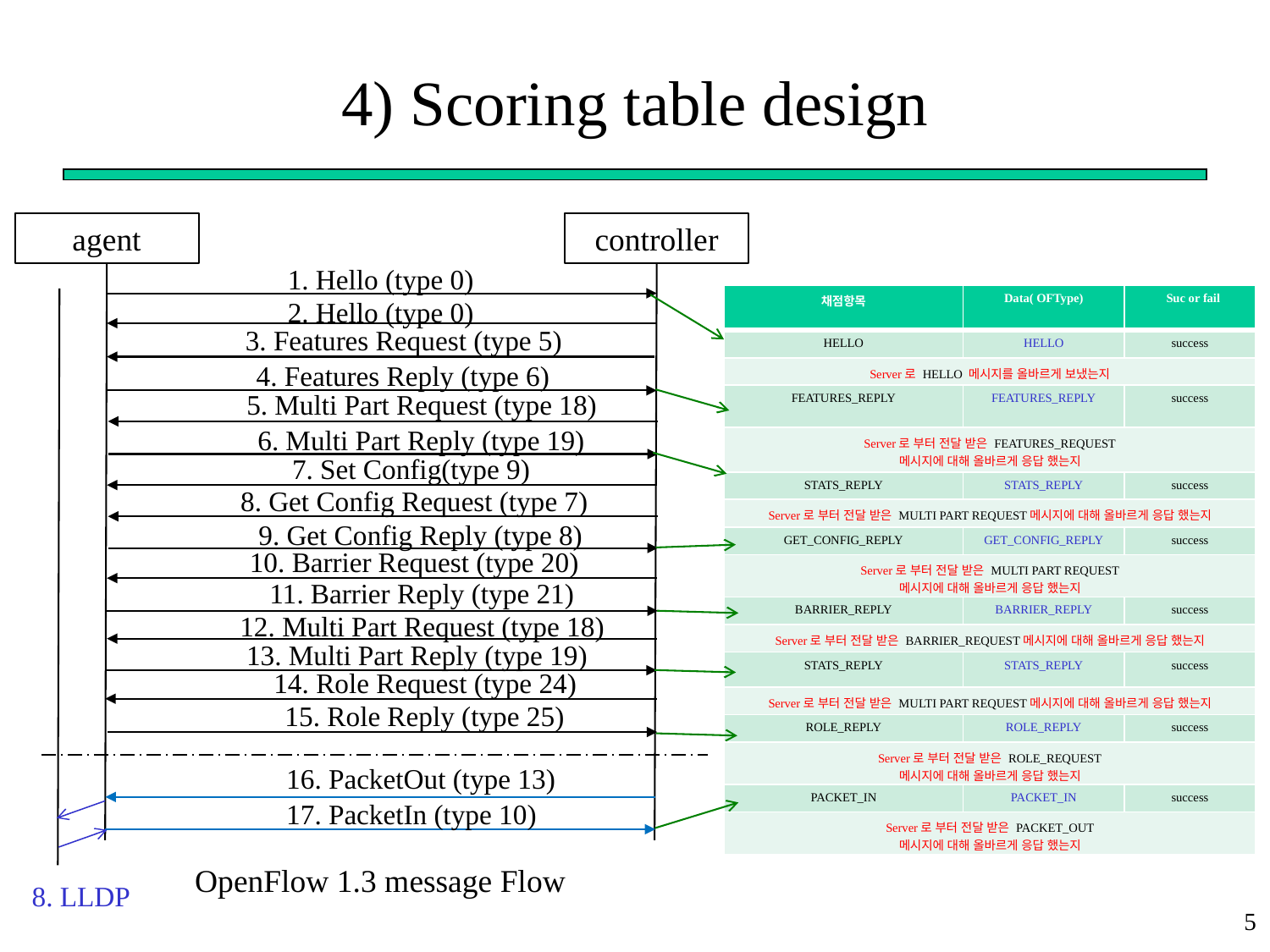

# 4) Scoring table design
agent
controller
1. Hello (type 0)
2. Hello (type 0)
3. Features Request (type 5)
4. Features Reply (type 6)
5. Multi Part Request (type 18)
6. Multi Part Reply (type 19)
7. Set Config(type 9)
8. Get Config Request (type 7)
9. Get Config Reply (type 8)
10. Barrier Request (type 20)
11. Barrier Reply (type 21)
12. Multi Part Request (type 18)
13. Multi Part Reply (type 19)
14. Role Request (type 24)
15. Role Reply (type 25)
16. PacketOut (type 13)
17. PacketIn (type 10)
OpenFlow 1.3 message Flow
8. LLDP
| 채점항목 | Data( OFType) | Suc or fail |
| --- | --- | --- |
| HELLO | HELLO | success |
| Server로 HELLO 메시지를 올바르게 보냈는지 |  |  |
| FEATURES\_REPLY | FEATURES\_REPLY | success |
| Server로 부터 전달 받은 FEATURES\_REQUEST 메시지에 대해 올바르게 응답 했는지 |  |  |
| STATS\_REPLY | STATS\_REPLY | success |
| Server로 부터 전달 받은 MULTI PART REQUEST메시지에 대해 올바르게 응답 했는지 |  |  |
| GET\_CONFIG\_REPLY | GET\_CONFIG\_REPLY | success |
| Server로 부터 전달 받은 MULTI PART REQUEST 메시지에 대해 올바르게 응답 했는지 |  |  |
| BARRIER\_REPLY | BARRIER\_REPLY | success |
| Server로 부터 전달 받은 BARRIER\_REQUEST메시지에 대해 올바르게 응답 했는지 |  |  |
| STATS\_REPLY | STATS\_REPLY | success |
| Server로 부터 전달 받은 MULTI PART REQUEST메시지에 대해 올바르게 응답 했는지 |  |  |
| ROLE\_REPLY | ROLE\_REPLY | success |
| Server로 부터 전달 받은 ROLE\_REQUEST 메시지에 대해 올바르게 응답 했는지 |  |  |
| PACKET\_IN | PACKET\_IN | success |
| Server로 부터 전달 받은 PACKET\_OUT 메시지에 대해 올바르게 응답 했는지 |  |  |
5